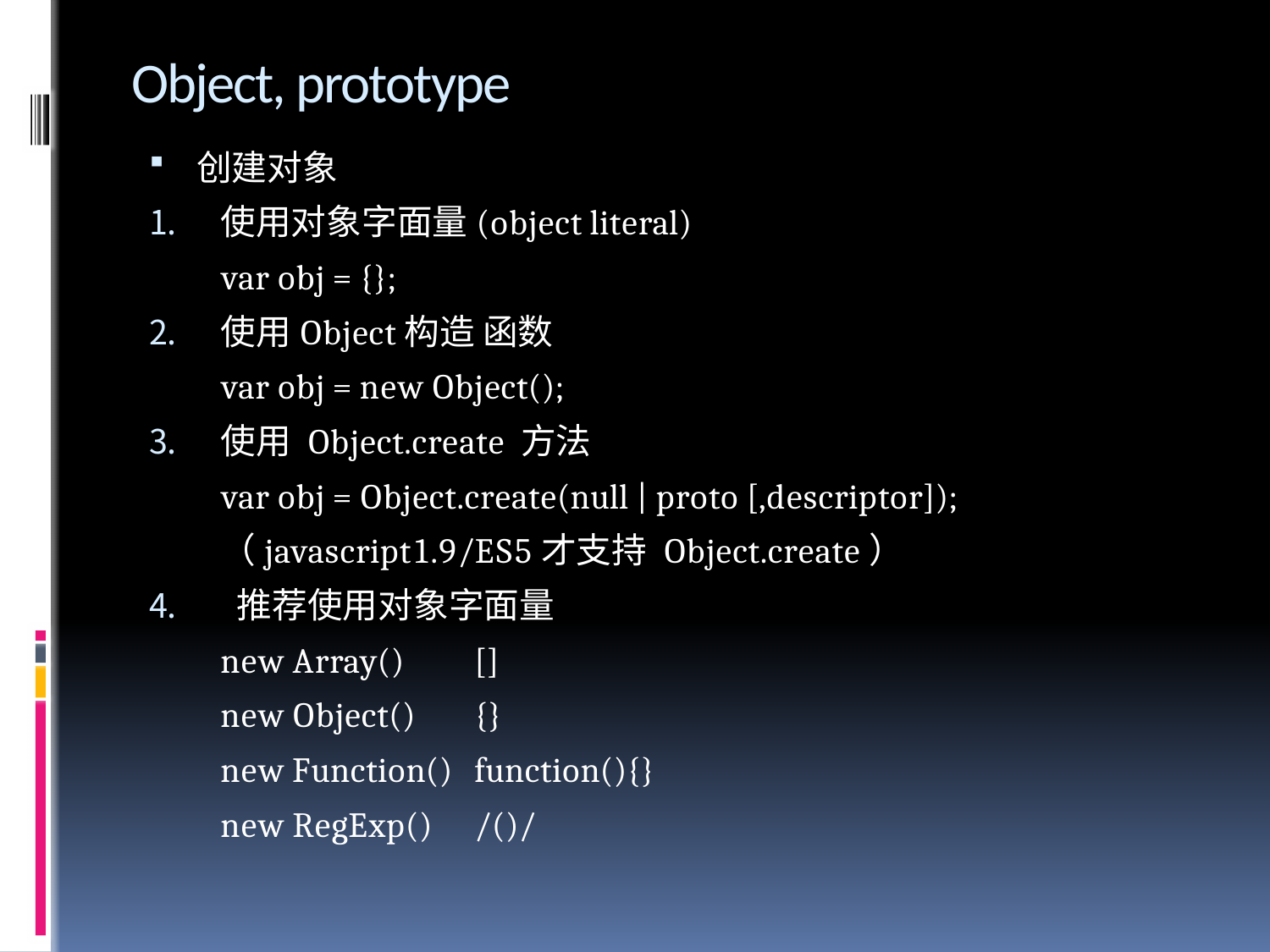

# Object, prototype
创建对象
使用对象字面量(object literal)
 	var obj = {};
使用Object构造 函数
	var obj = new Object();
使用 Object.create 方法
	var obj = Object.create(null | proto [,descriptor]);
	（javascript1.9/ES5才支持 Object.create）
 推荐使用对象字面量
	new Array()	[]
	new Object()	{}
	new Function()	function(){}
	new RegExp()	/()/